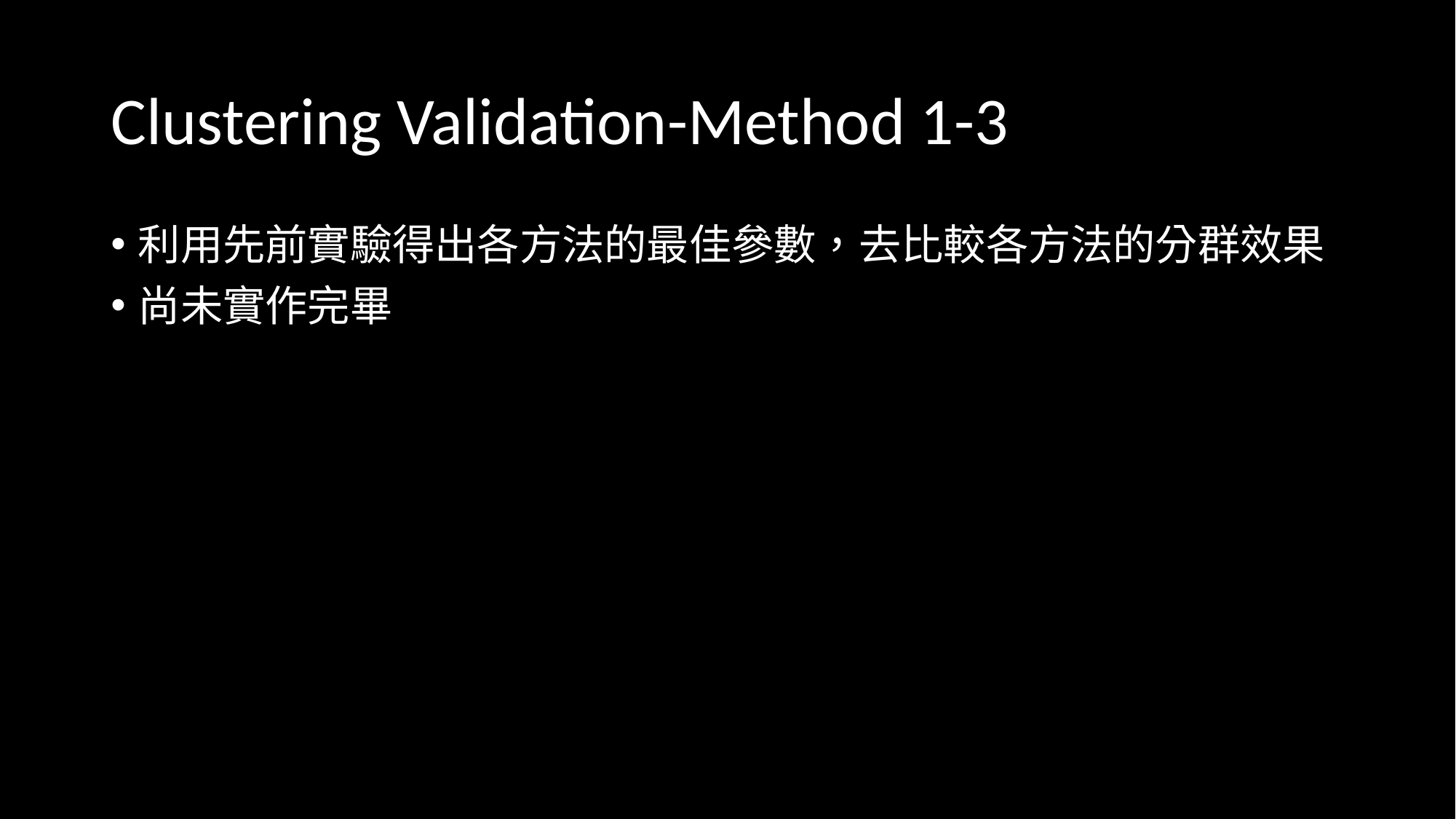

# Clustering Validation-Method 1-3
利用先前實驗得出各方法的最佳參數，去比較各方法的分群效果
尚未實作完畢